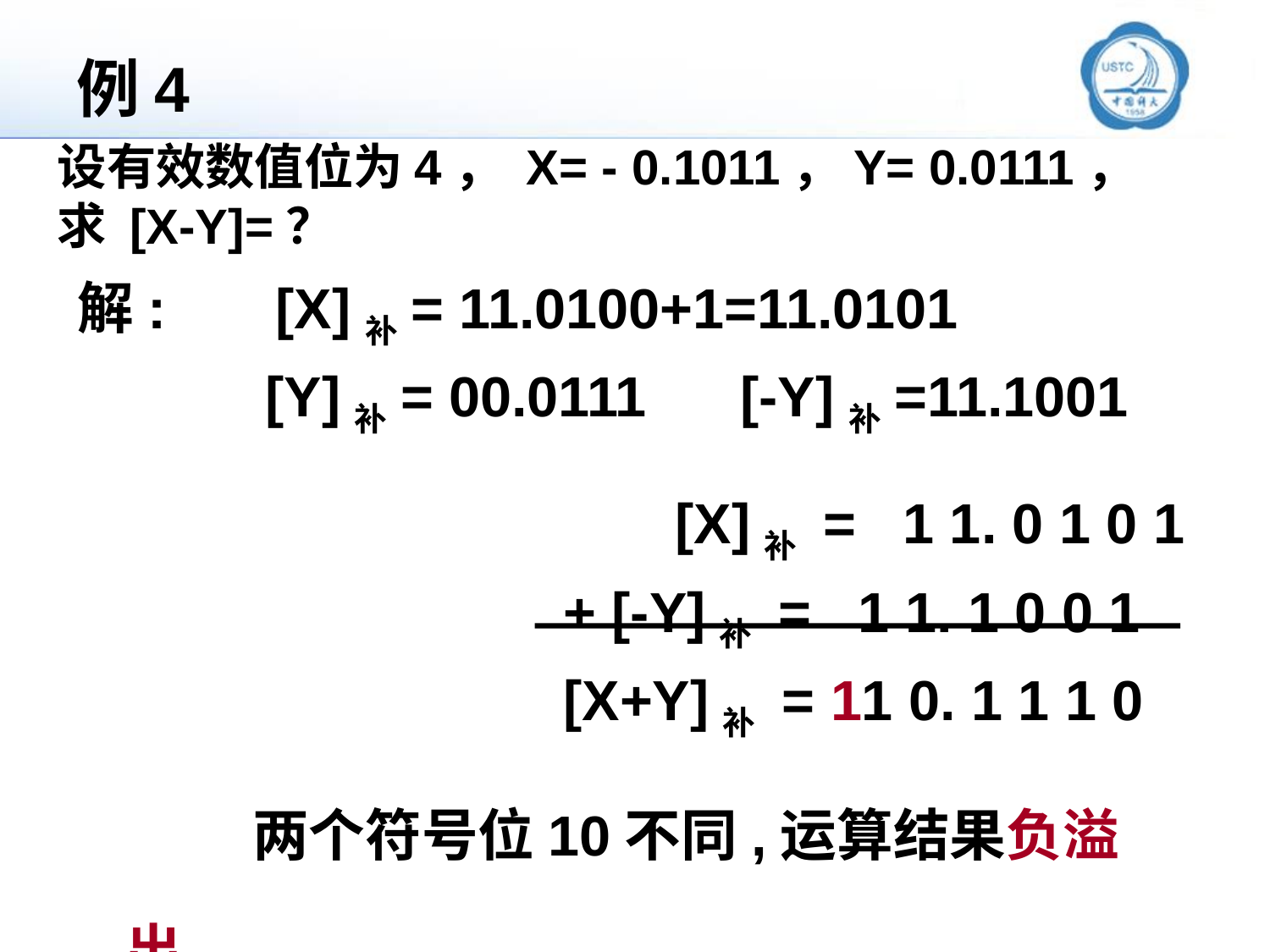

# 例4
设有效数值位为4， X= - 0.1011，Y= 0.0111，求 [X-Y]=？
解:       [X]补= 11.0100+1=11.0101
            [Y]补= 00.0111      [-Y]补=11.1001
  		                           [X]补 =   1 1. 0 1 0 1
                               + [-Y]补 =   1 1. 1 0 0 1
                               [X+Y]补 = 11 0. 1 1 1 0
		两个符号位10不同,运算结果负溢出。